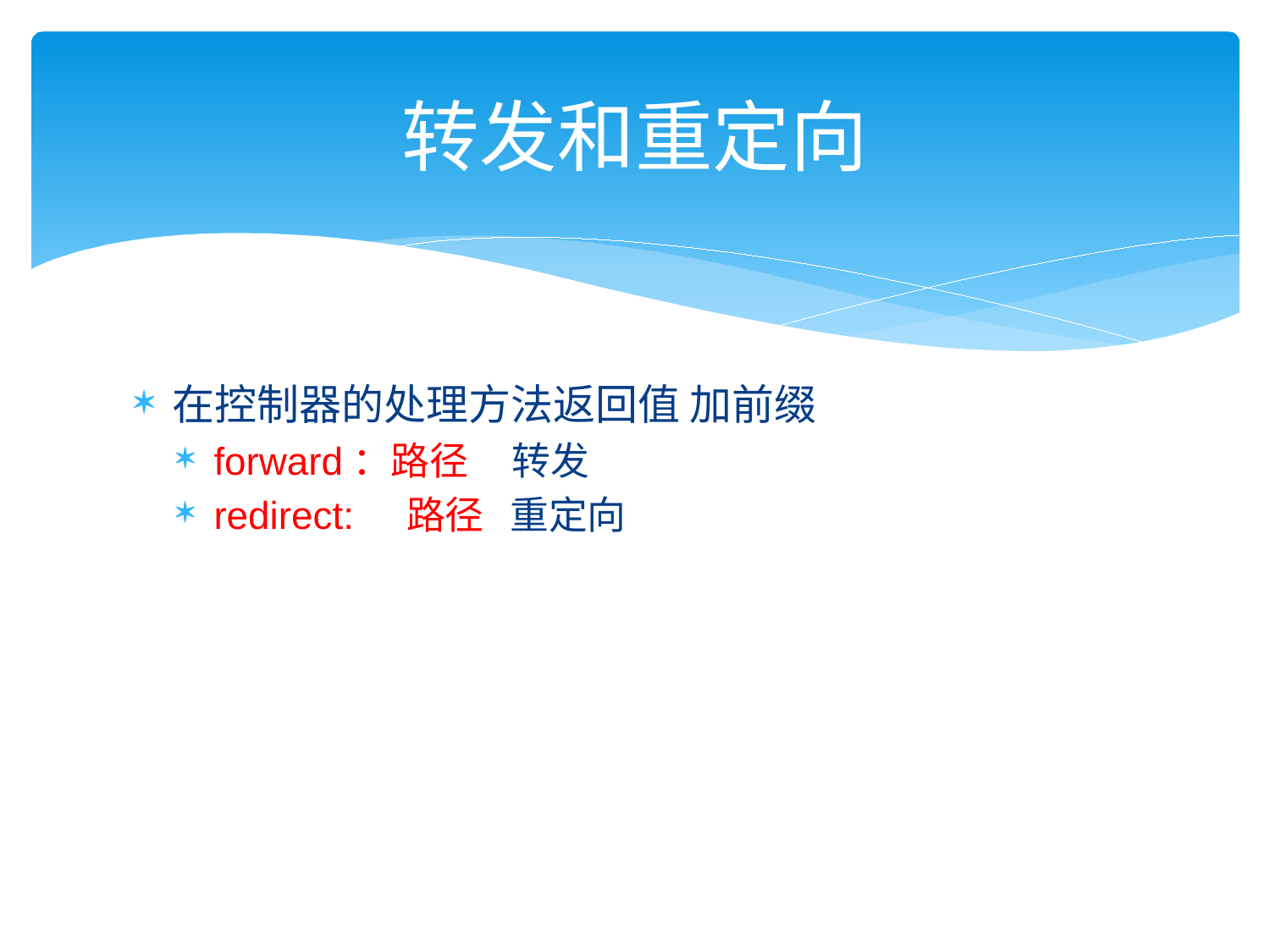

# 转发和重定向
在控制器的处理方法返回值 加前缀
forward：路径     转发
redirect:    路径   重定向